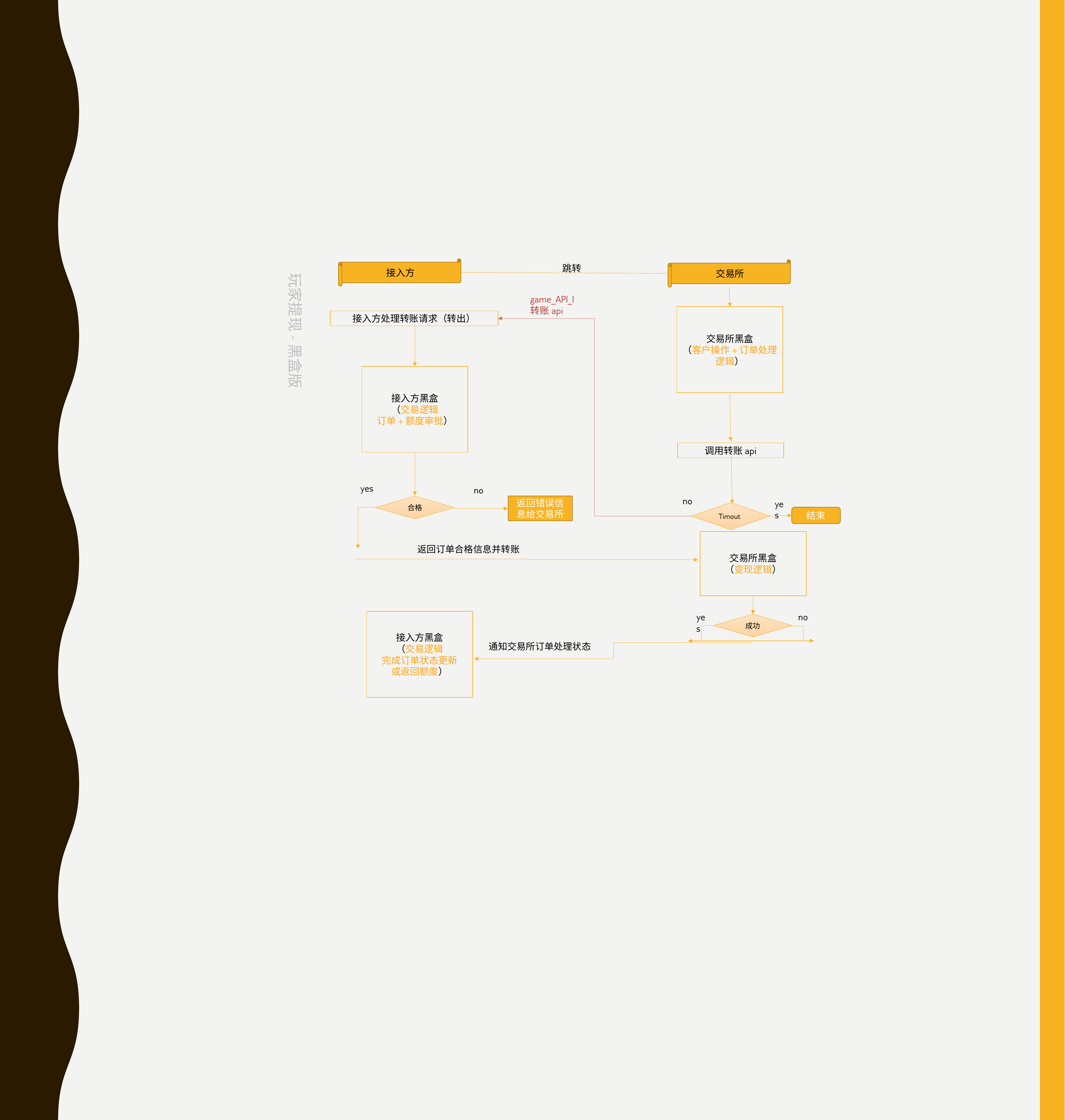

接入方
交易所
跳转
玩家提现-黑盒版
game_API_I
转账api

交易所黑盒
（客户操作+订单处理逻辑）
接入方处理转账请求（转出）
接入方黑盒
（交易逻辑
订单+额度审批）
调用转账api
yes
no
no
yes
返回错误信息给交易所
合格
Timout
结束
交易所黑盒
（变现逻辑）
返回订单合格信息并转账
no
yes
接入方黑盒
（交易逻辑
完成订单状态更新
或返回额度）
成功
通知交易所订单处理状态